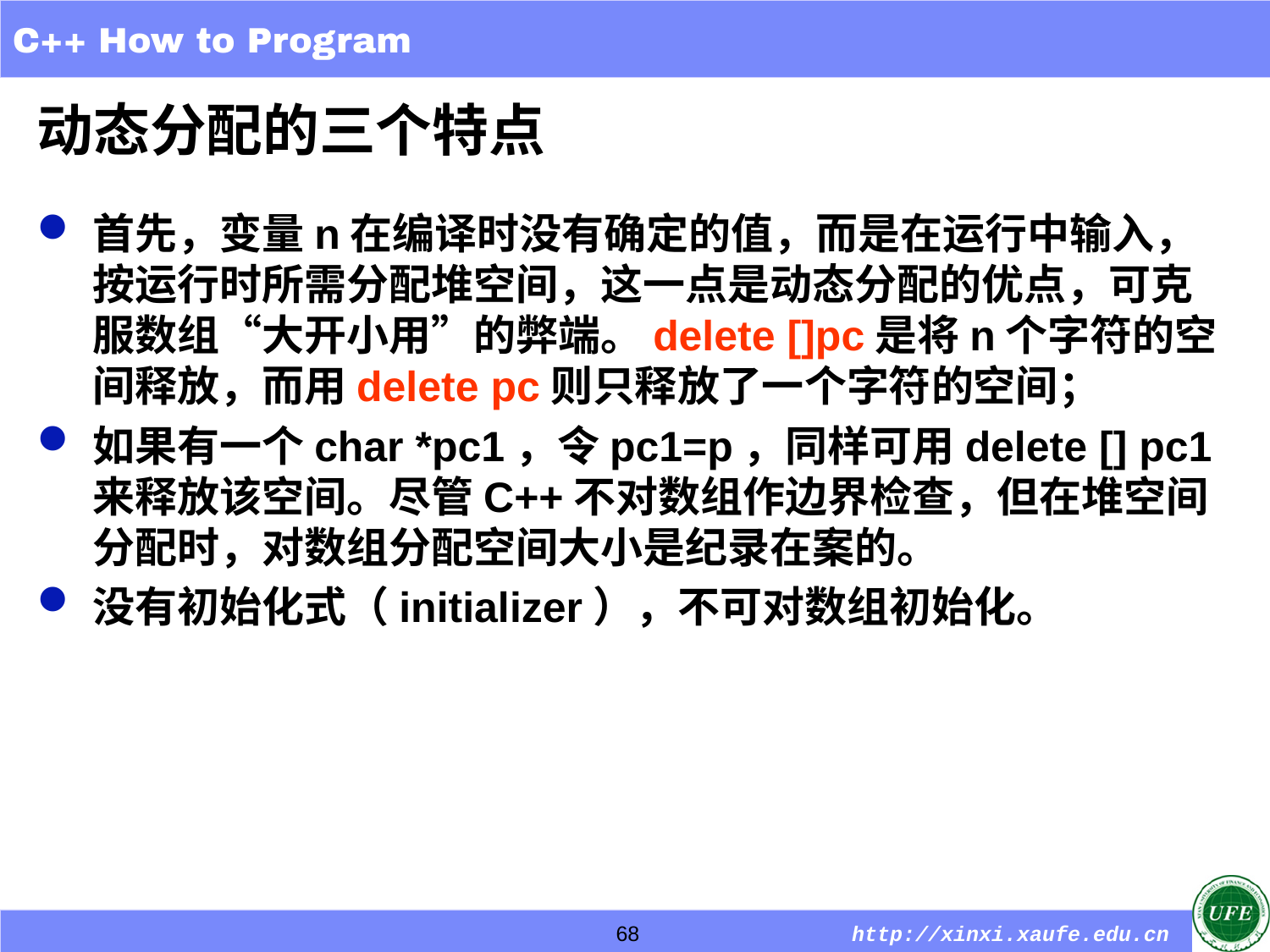

# 动态分配的三个特点
首先，变量n在编译时没有确定的值，而是在运行中输入，按运行时所需分配堆空间，这一点是动态分配的优点，可克服数组“大开小用”的弊端。delete []pc是将n个字符的空间释放，而用delete pc则只释放了一个字符的空间；
如果有一个char *pc1，令pc1=p，同样可用delete [] pc1来释放该空间。尽管C++不对数组作边界检查，但在堆空间分配时，对数组分配空间大小是纪录在案的。
没有初始化式（initializer），不可对数组初始化。

68